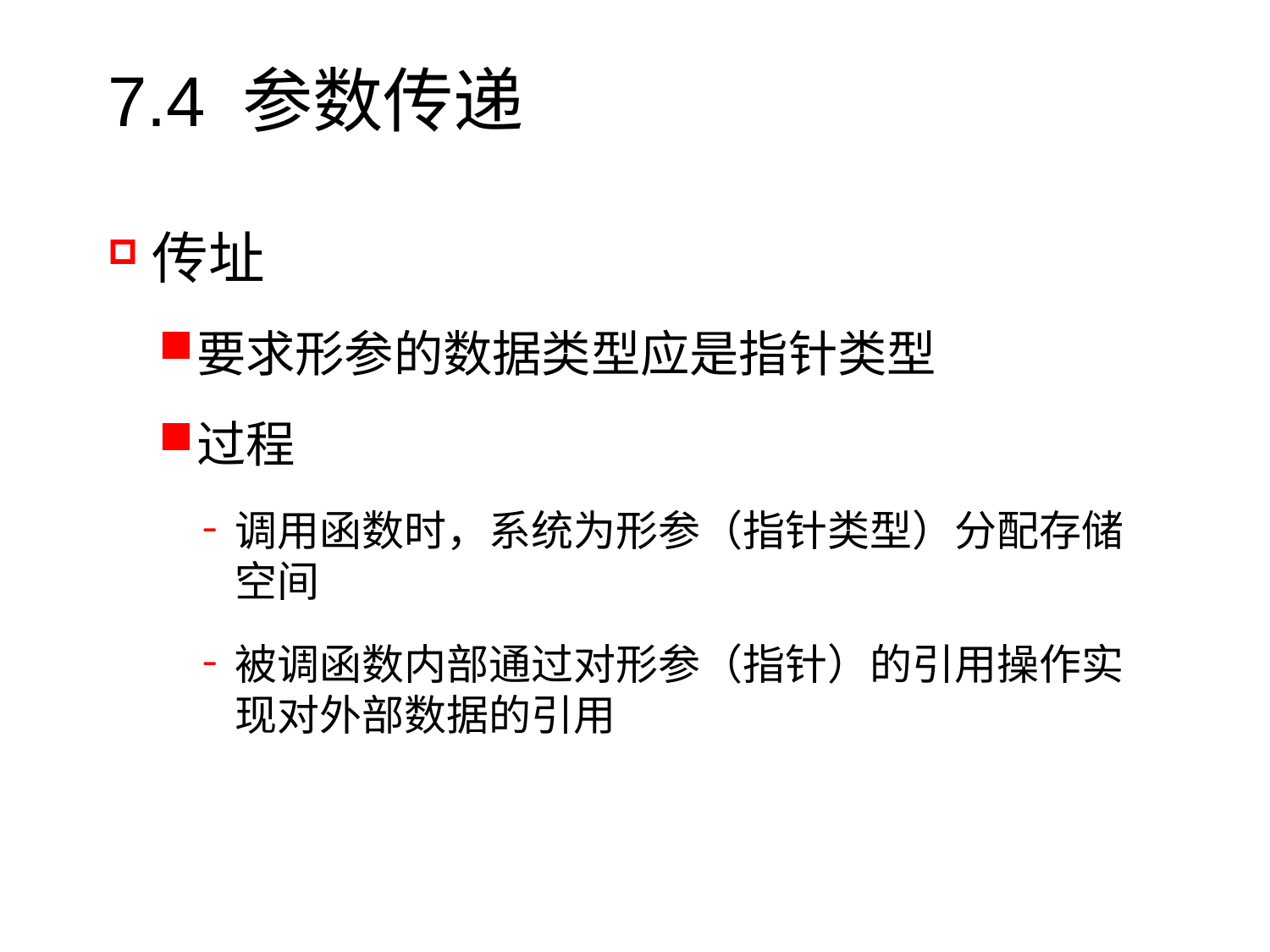

# 7.4 参数传递
传址
要求形参的数据类型应是指针类型
过程
调用函数时，系统为形参（指针类型）分配存储空间
被调函数内部通过对形参（指针）的引用操作实现对外部数据的引用